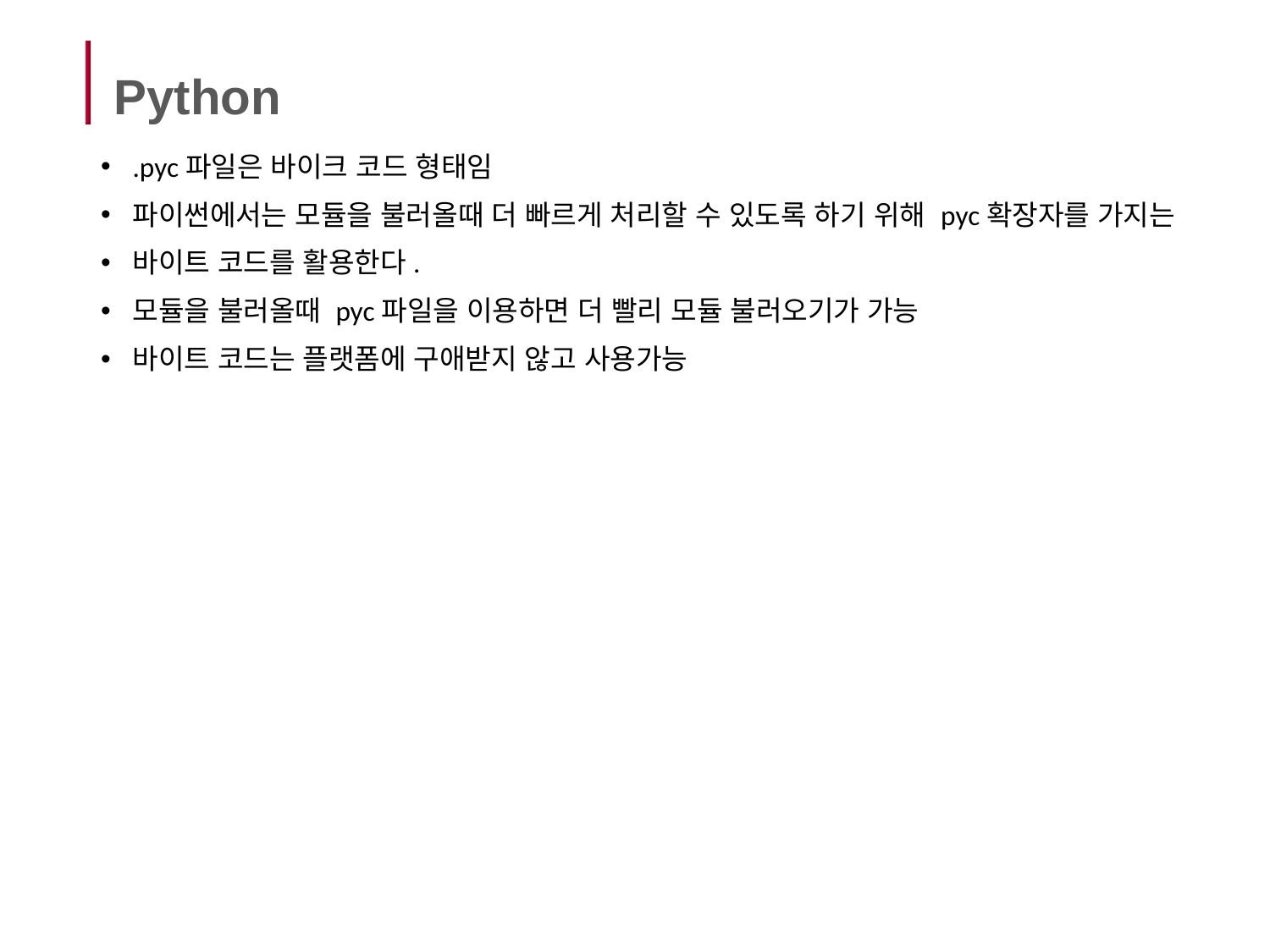

.pyc파일은 바이크 코드 형태임
파이썬에서는 모듈을 불러올때 더 빠르게 처리할 수 있도록 하기 위해 pyc확장자를 가지는
바이트 코드를 활용한다.
모듈을 불러올때 pyc파일을 이용하면 더 빨리 모듈 불러오기가 가능
바이트 코드는 플랫폼에 구애받지 않고 사용가능